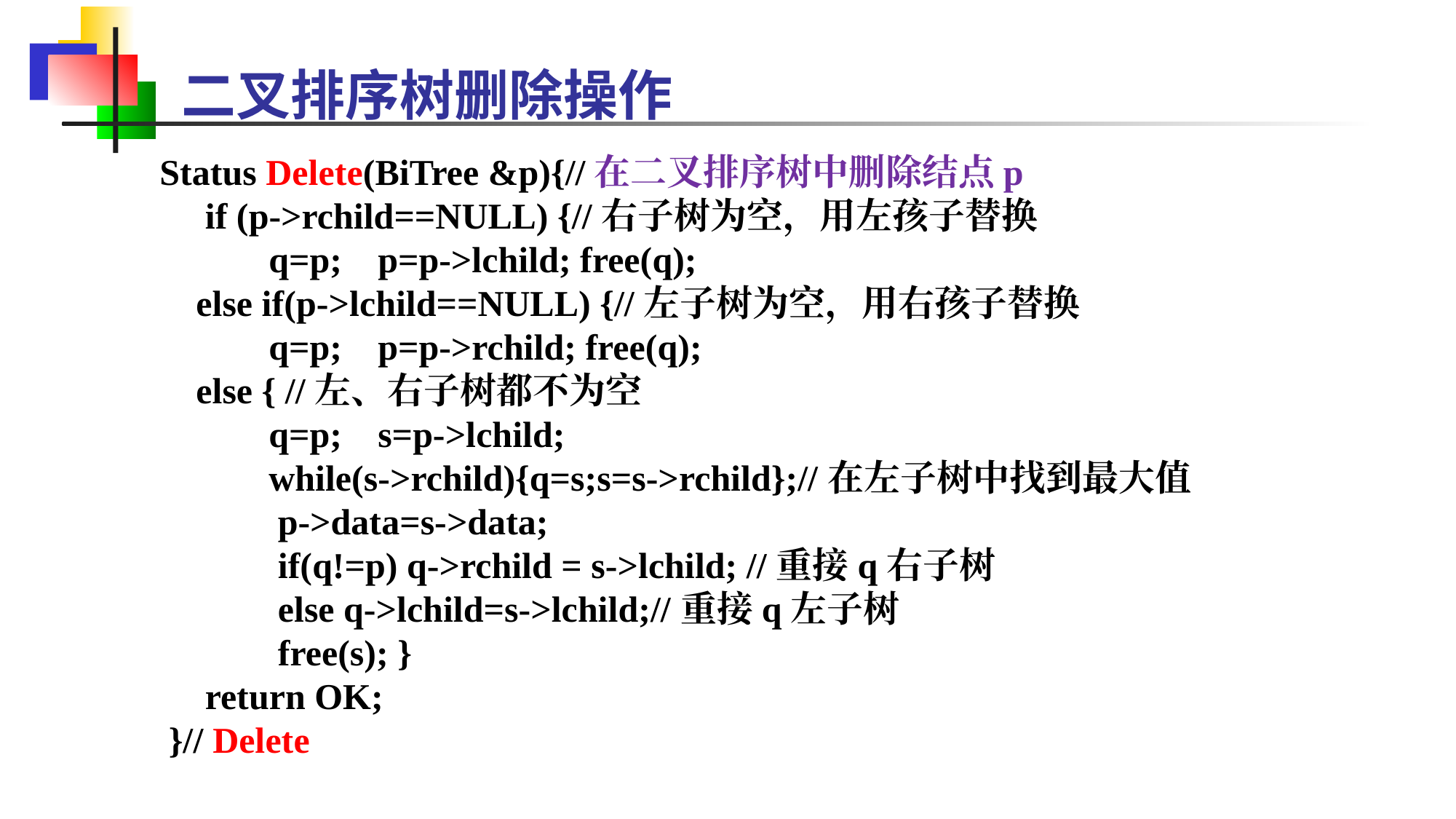

二叉排序树删除操作
Status Delete(BiTree &p){//在二叉排序树中删除结点p
     if (p->rchild==NULL) {//右子树为空，用左孩子替换
	q=p;	p=p->lchild; free(q);
    else if(p->lchild==NULL) {//左子树为空，用右孩子替换
     	q=p;	p=p->rchild; free(q);
    else { //左、右子树都不为空
            q=p;	s=p->lchild;
            while(s->rchild){q=s;s=s->rchild};//在左子树中找到最大值
             p->data=s->data;
             if(q!=p) q->rchild = s->lchild; //重接q右子树
             else q->lchild=s->lchild;//重接q左子树
             free(s); }
     return OK;
 }// Delete